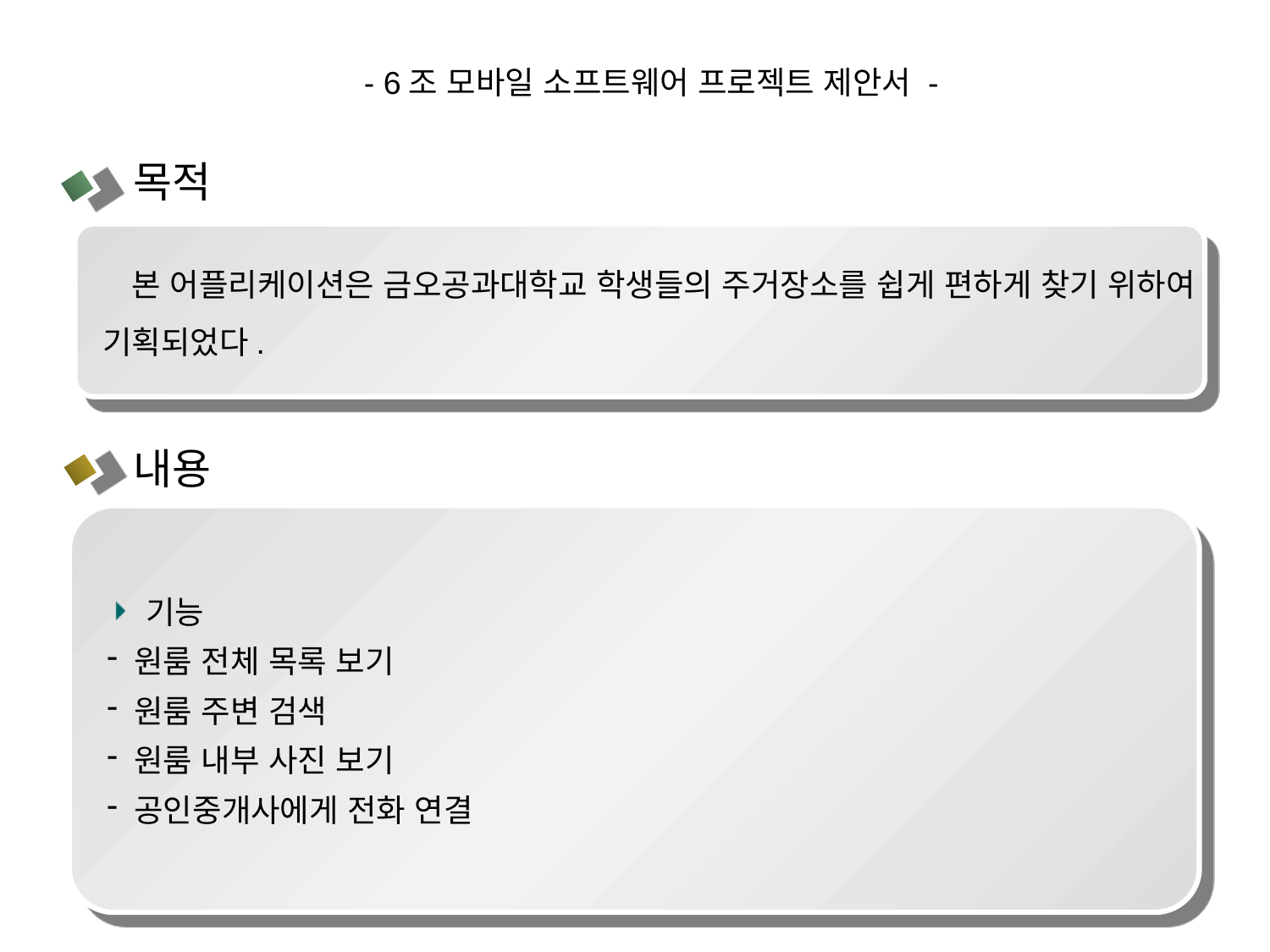

- 6조 모바일 소프트웨어 프로젝트 제안서 -
목적

   본 어플리케이션은 금오공과대학교 학생들의 주거장소를 쉽게 편하게 찾기 위하여 기획되었다.
내용

 기능
 원룸 전체 목록 보기
 원룸 주변 검색
 원룸 내부 사진 보기
 공인중개사에게 전화 연결